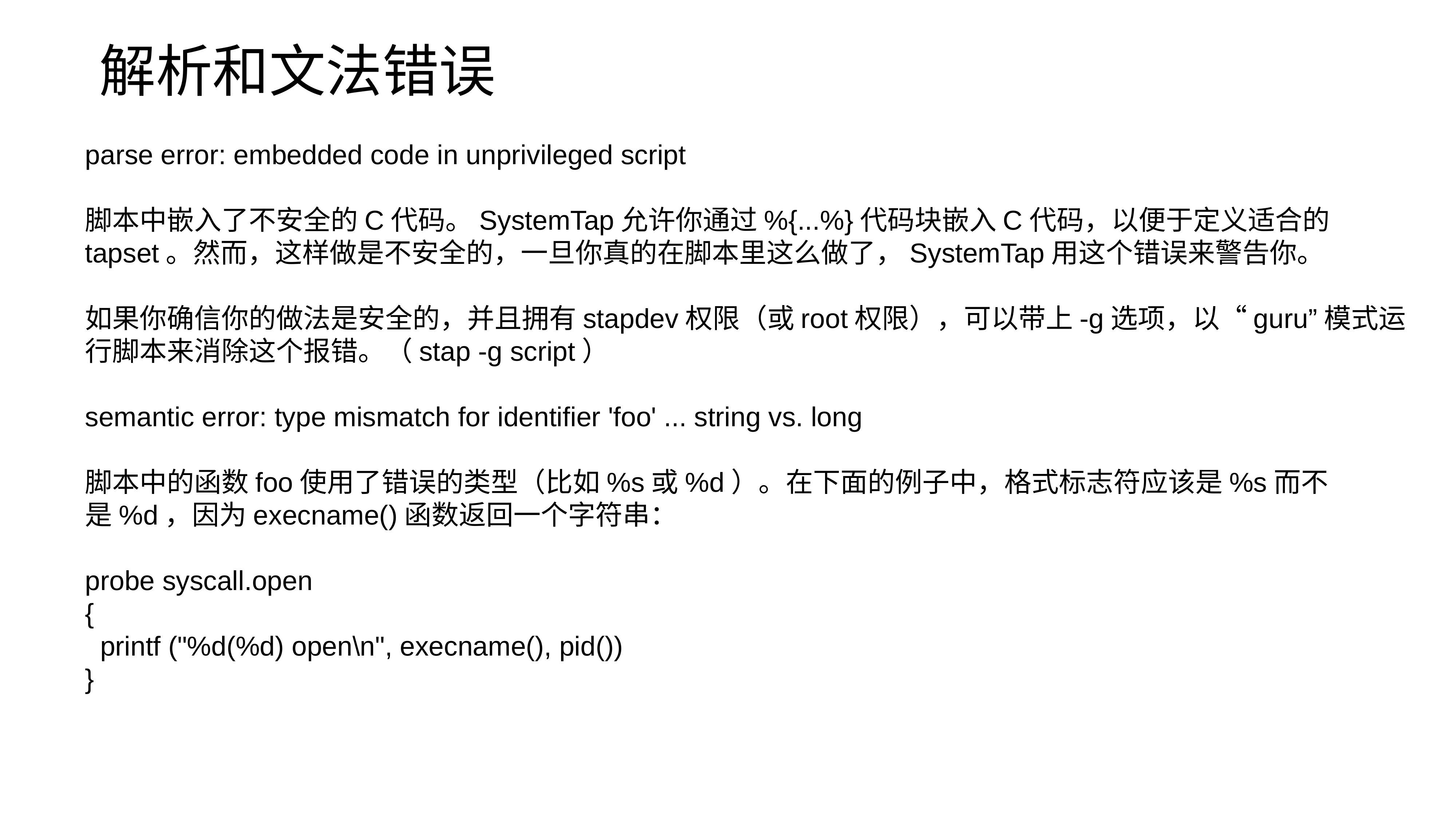

解析和文法错误
parse error: embedded code in unprivileged script

脚本中嵌入了不安全的C代码。SystemTap允许你通过%{...%}代码块嵌入C代码，以便于定义适合的tapset。然而，这样做是不安全的，一旦你真的在脚本里这么做了，SystemTap用这个错误来警告你。

如果你确信你的做法是安全的，并且拥有stapdev权限（或root权限），可以带上-g选项，以“guru”模式运行脚本来消除这个报错。（stap -g script）

semantic error: type mismatch for identifier 'foo' ... string vs. long

脚本中的函数foo使用了错误的类型（比如%s或%d）。在下面的例子中，格式标志符应该是%s而不是%d，因为execname()函数返回一个字符串：

probe syscall.open
{
  printf ("%d(%d) open\n", execname(), pid())
}